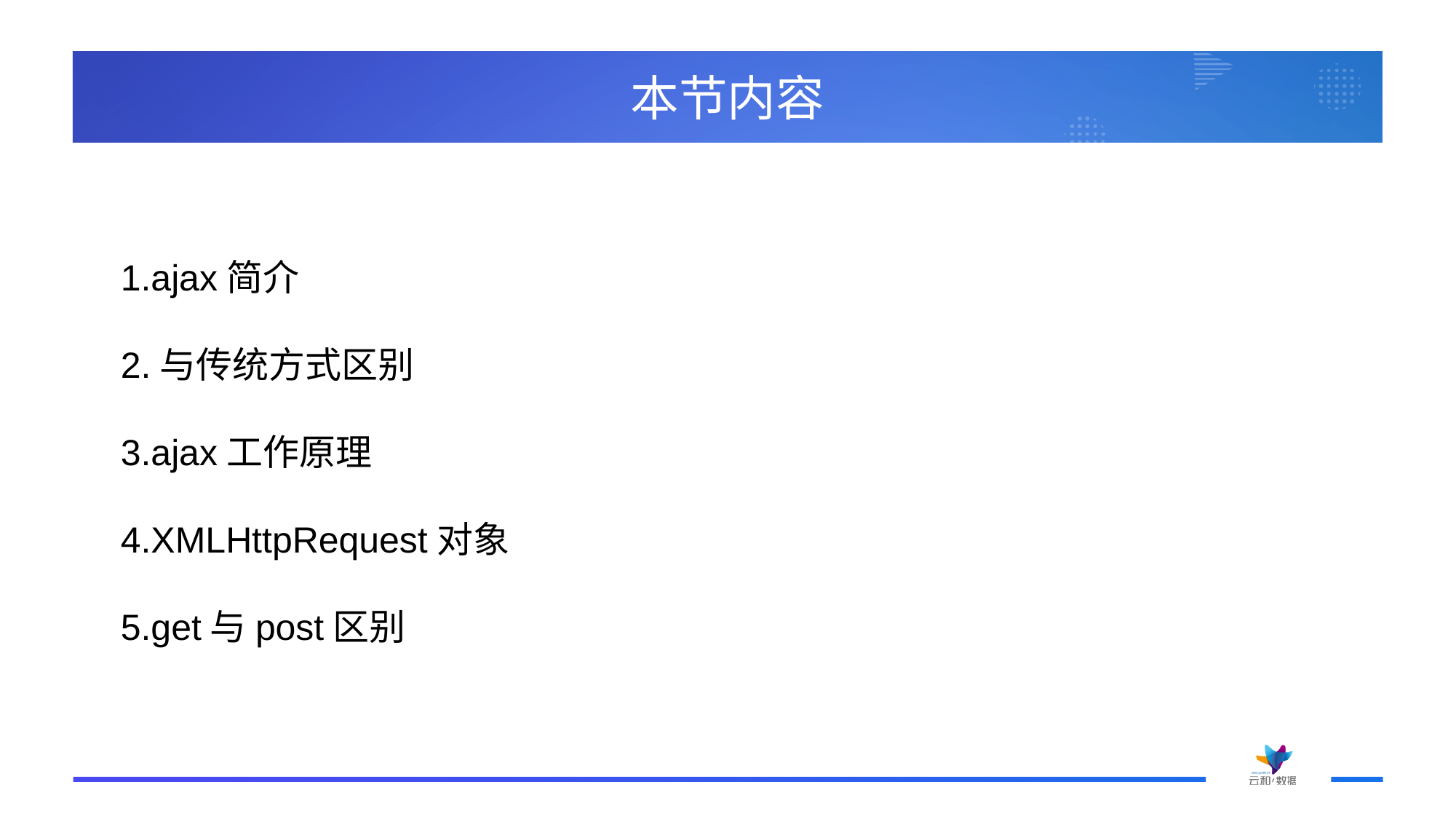

# 本节内容

1.ajax简介

2.与传统方式区别

3.ajax工作原理

4.XMLHttpRequest对象

5.get与post区别